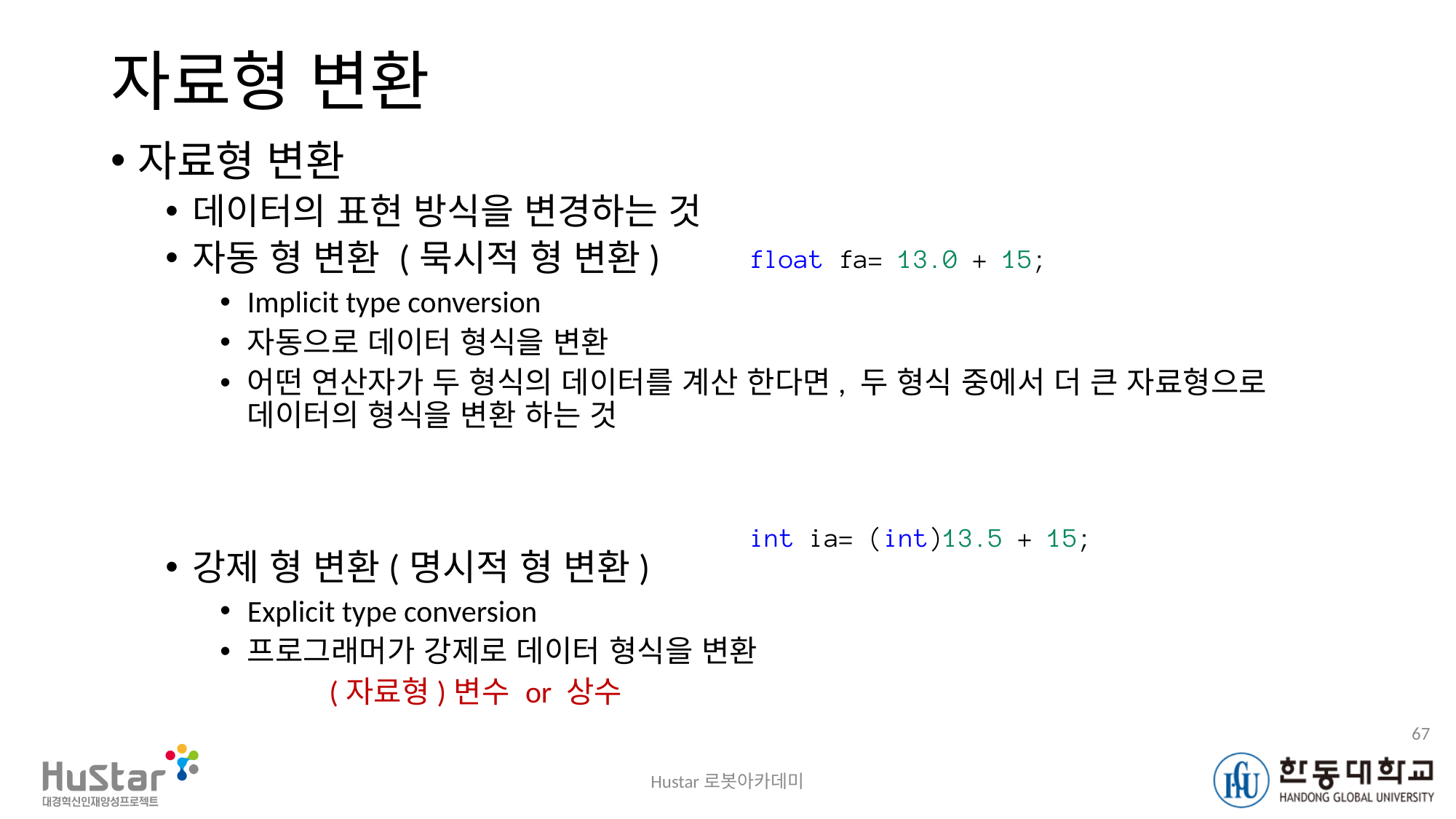

# 자료형 변환
자료형 변환
데이터의 표현 방식을 변경하는 것
자동 형 변환 (묵시적 형 변환)
Implicit type conversion
자동으로 데이터 형식을 변환
어떤 연산자가 두 형식의 데이터를 계산 한다면, 두 형식 중에서 더 큰 자료형으로 데이터의 형식을 변환 하는 것

강제 형 변환(명시적 형 변환)
Explicit type conversion
프로그래머가 강제로 데이터 형식을 변환
	(자료형)변수 or 상수

float fa= 13.0 + 15;
int ia= (int)13.5 + 15;
67
Hustar로봇아카데미